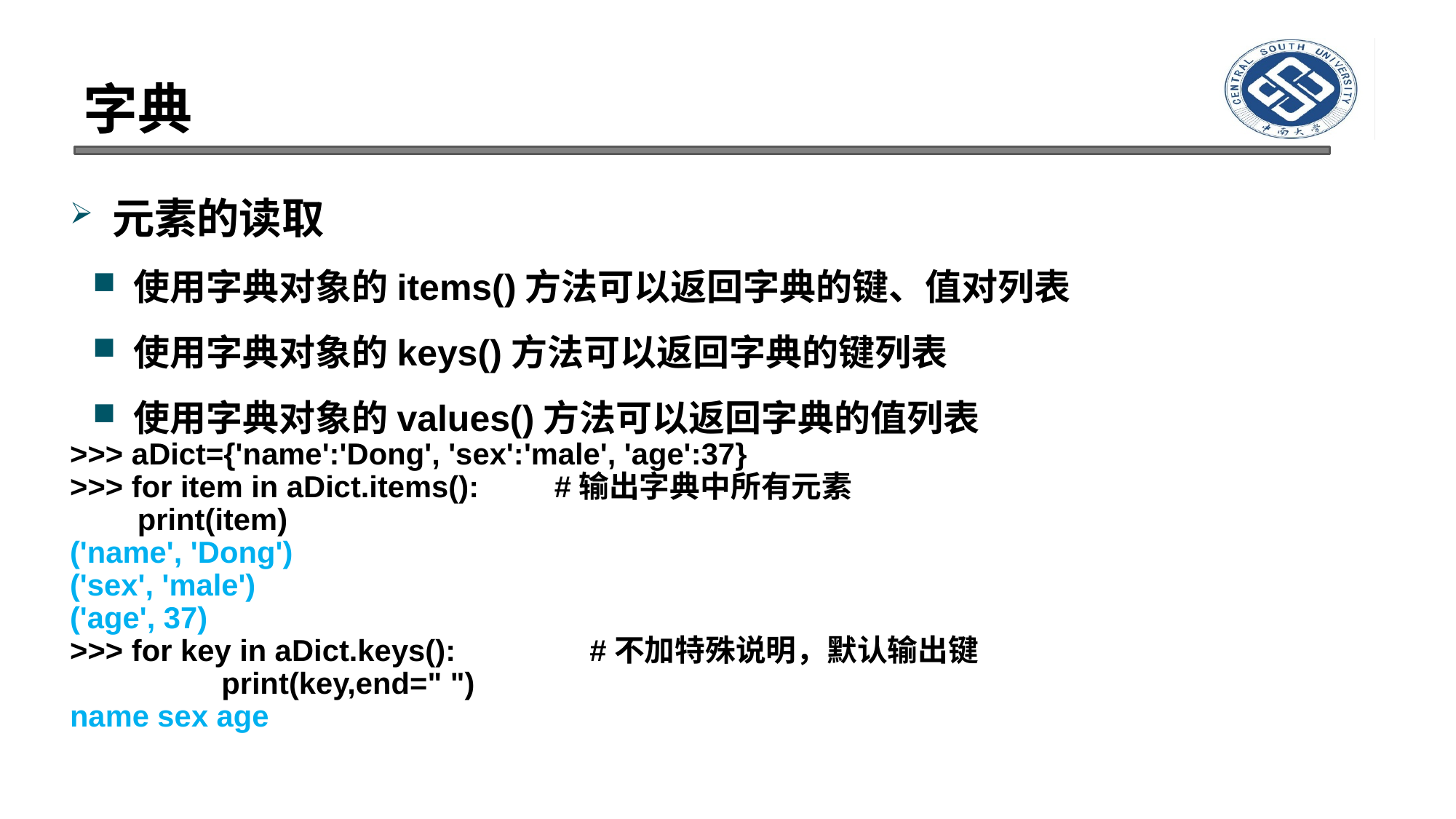

# 字典
元素的读取
使用字典对象的items()方法可以返回字典的键、值对列表
使用字典对象的keys()方法可以返回字典的键列表
使用字典对象的values()方法可以返回字典的值列表
>>> aDict={'name':'Dong', 'sex':'male', 'age':37}
>>> for item in aDict.items():         #输出字典中所有元素
	   print(item)
('name', 'Dong')
('sex', 'male')
('age', 37)
>>> for key in aDict.keys():                #不加特殊说明，默认输出键
		print(key,end=" ")
name sex age